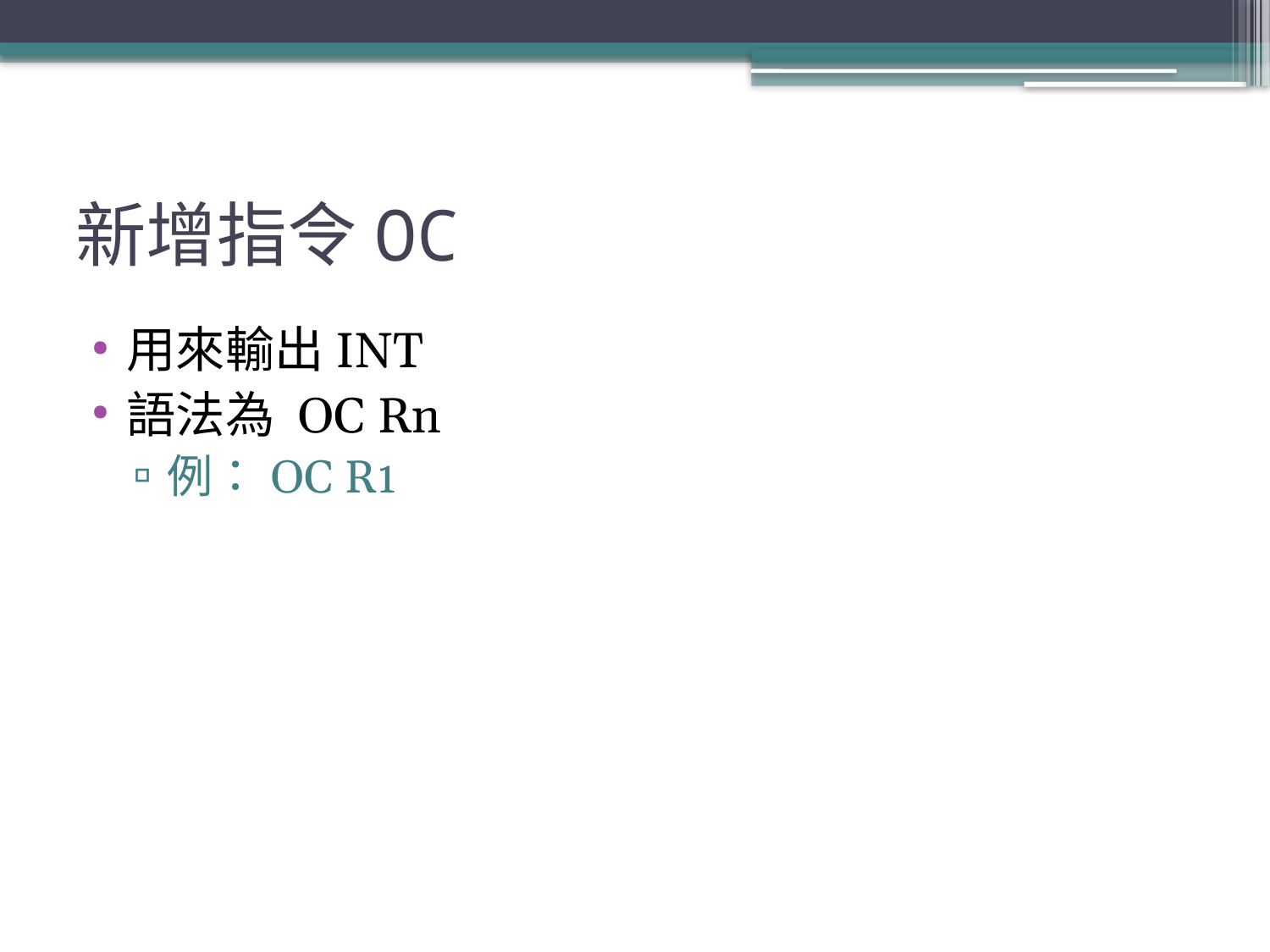

# 新增指令OC
用來輸出INT
語法為 OC Rn
例：OC R1